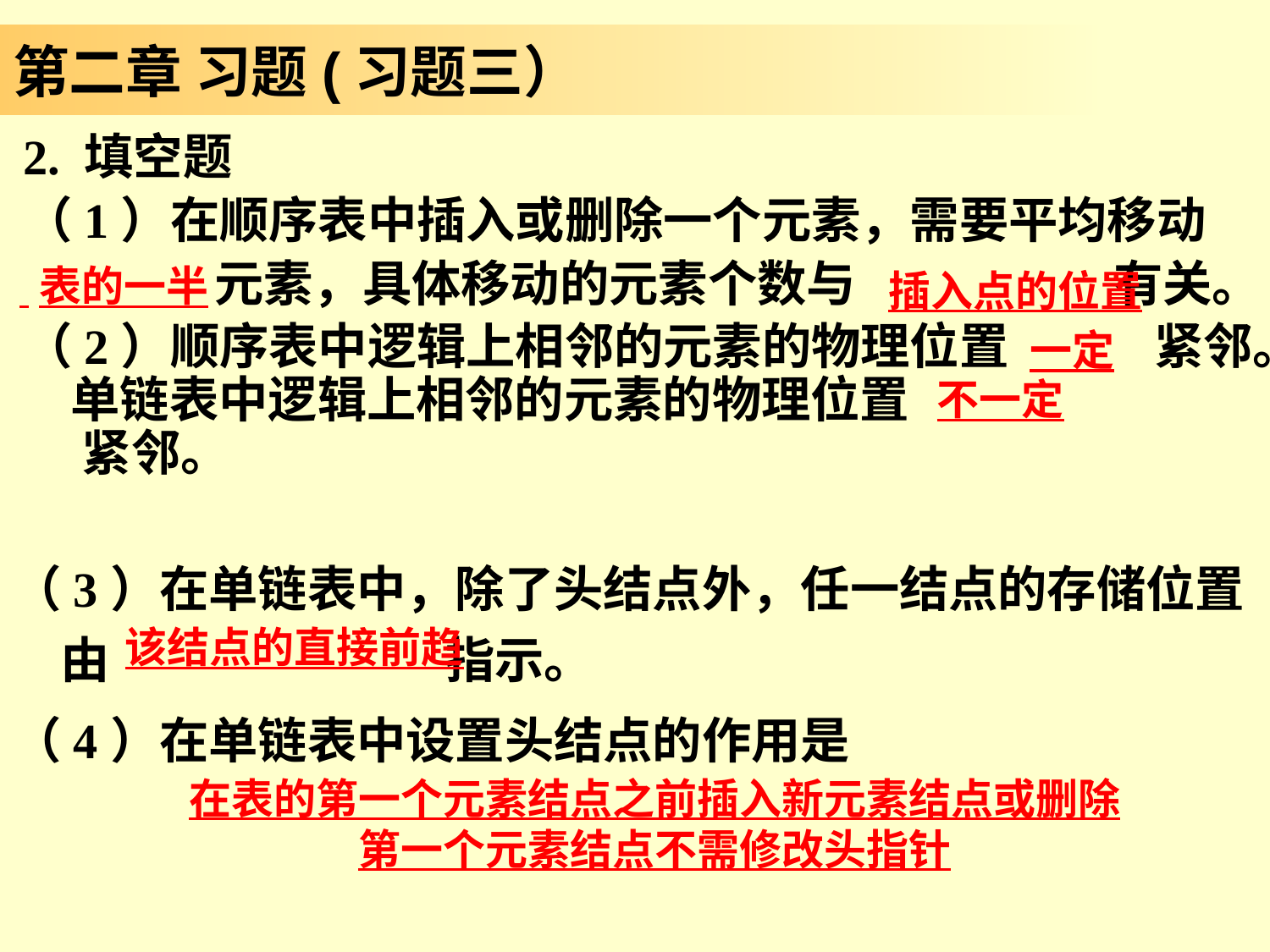

# 第二章 习题(习题三）
2. 填空题
（1）在顺序表中插入或删除一个元素，需要平均移动
                元素，具体移动的元素个数与                       有关。
（2）顺序表中逻辑上相邻的元素的物理位置             紧邻。单链表中逻辑上相邻的元素的物理位置                                 紧邻。
 表的一半
插入点的位置
一定
不一定
（3）在单链表中，除了头结点外，任一结点的存储位置由                              指示。
（4）在单链表中设置头结点的作用是

该结点的直接前趋
在表的第一个元素结点之前插入新元素结点或删除第一个元素结点不需修改头指针